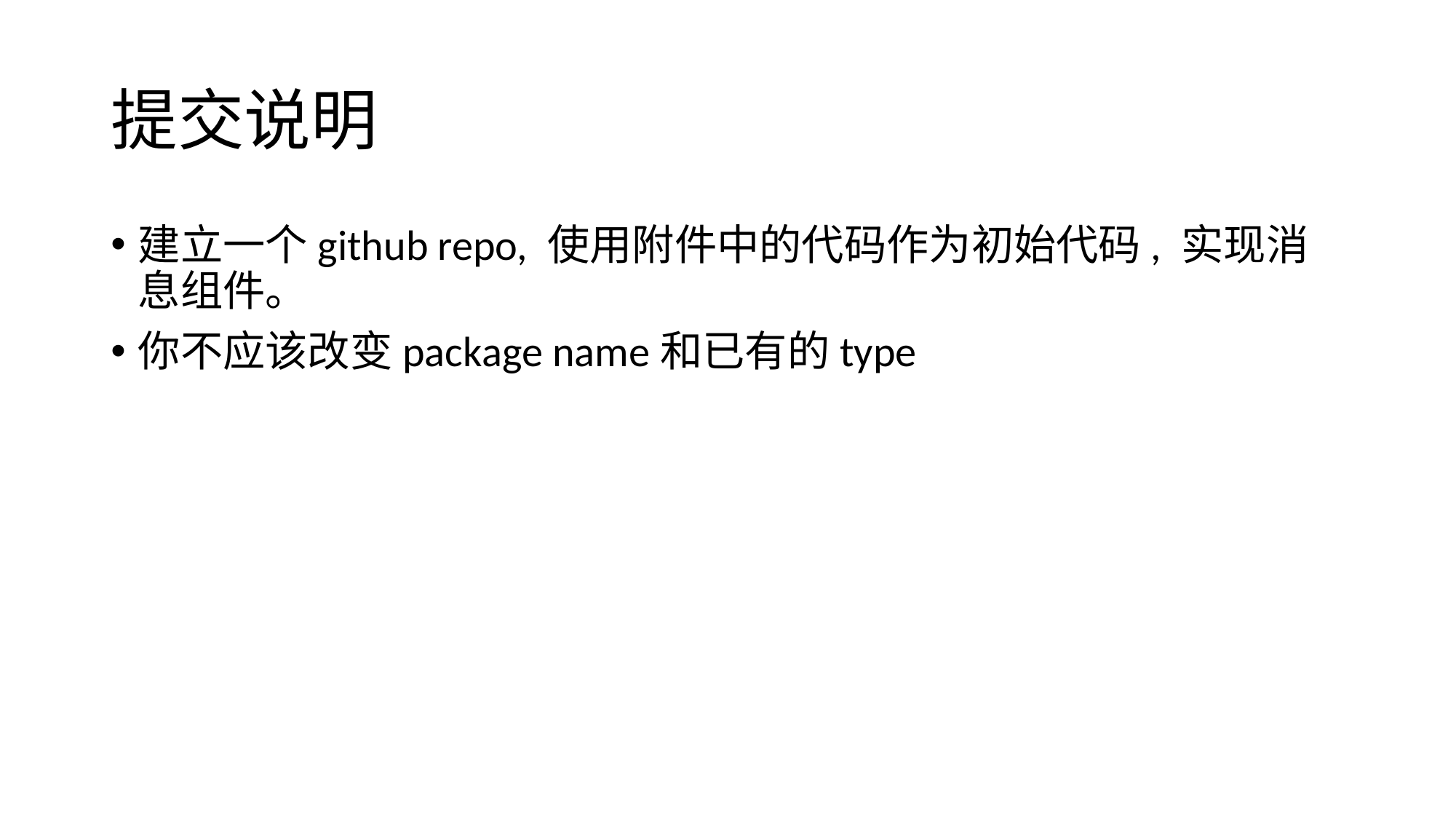

# 提交说明
建立一个github repo, 使用附件中的代码作为初始代码, 实现消息组件。
你不应该改变package name和已有的type